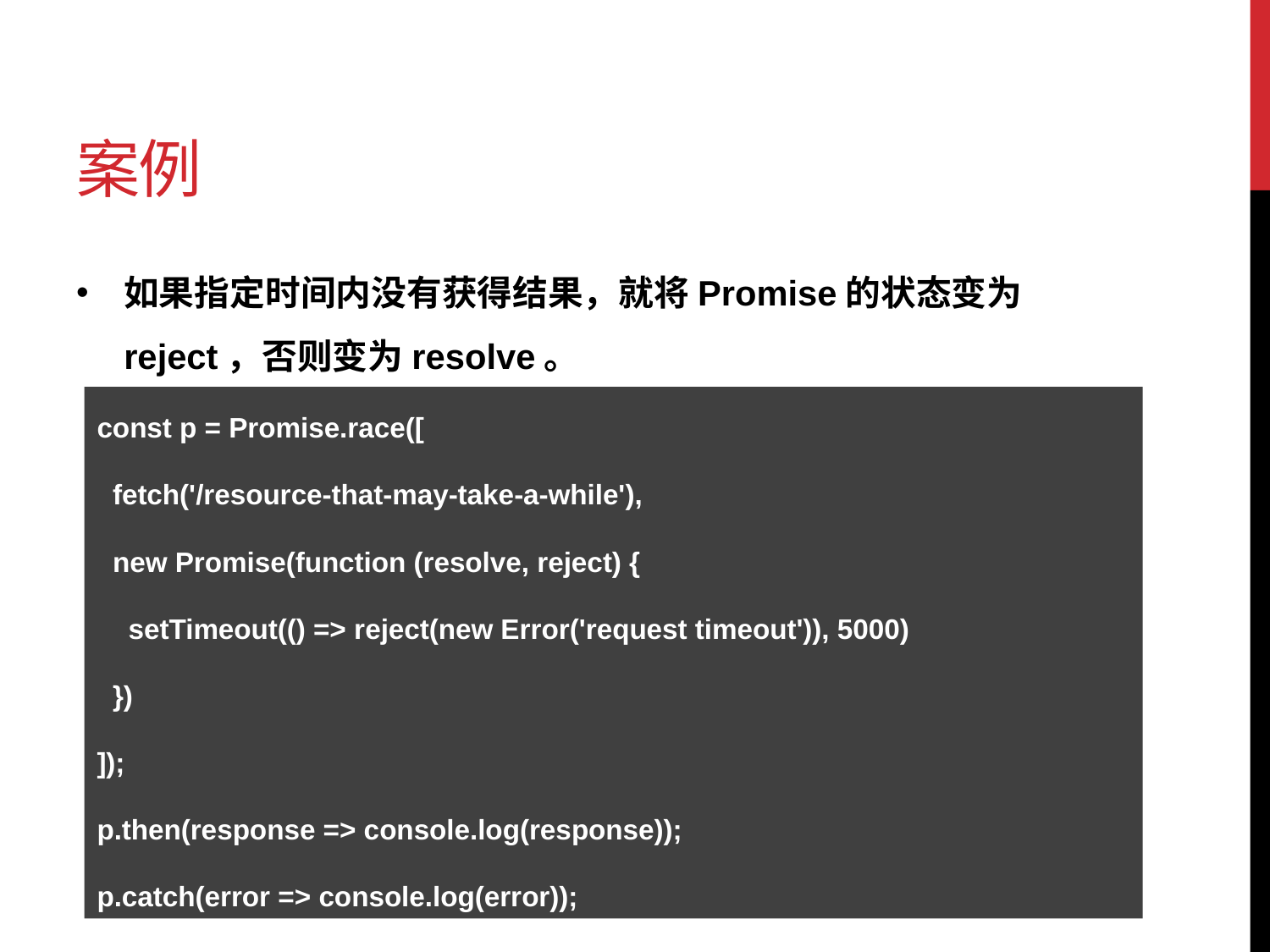

# 案例
如果指定时间内没有获得结果，就将Promise的状态变为reject，否则变为resolve。

const p = Promise.race([
  fetch('/resource-that-may-take-a-while'),
  new Promise(function (resolve, reject) {
    setTimeout(() => reject(new Error('request timeout')), 5000)
  })
]);
p.then(response => console.log(response));
p.catch(error => console.log(error));